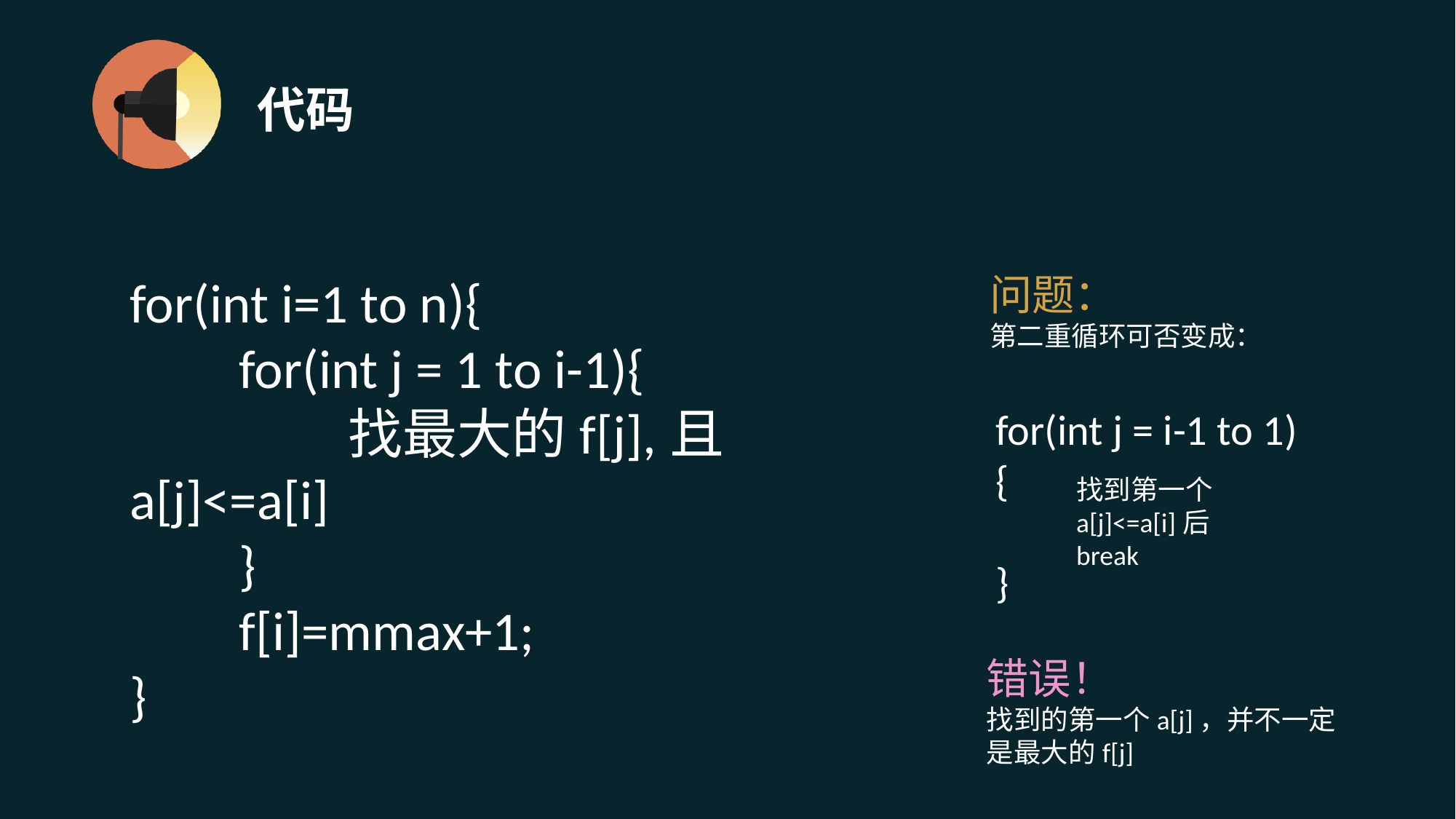

# 代码
for(int i=1 to n){
	for(int j = 1 to i-1){
		找最大的f[j],且a[j]<=a[i]
	}
	f[i]=mmax+1;
}
问题：
第二重循环可否变成：
for(int j = i-1 to 1)
{

}
找到第一个a[j]<=a[i]后break
错误！
找到的第一个a[j]，并不一定是最大的f[j]